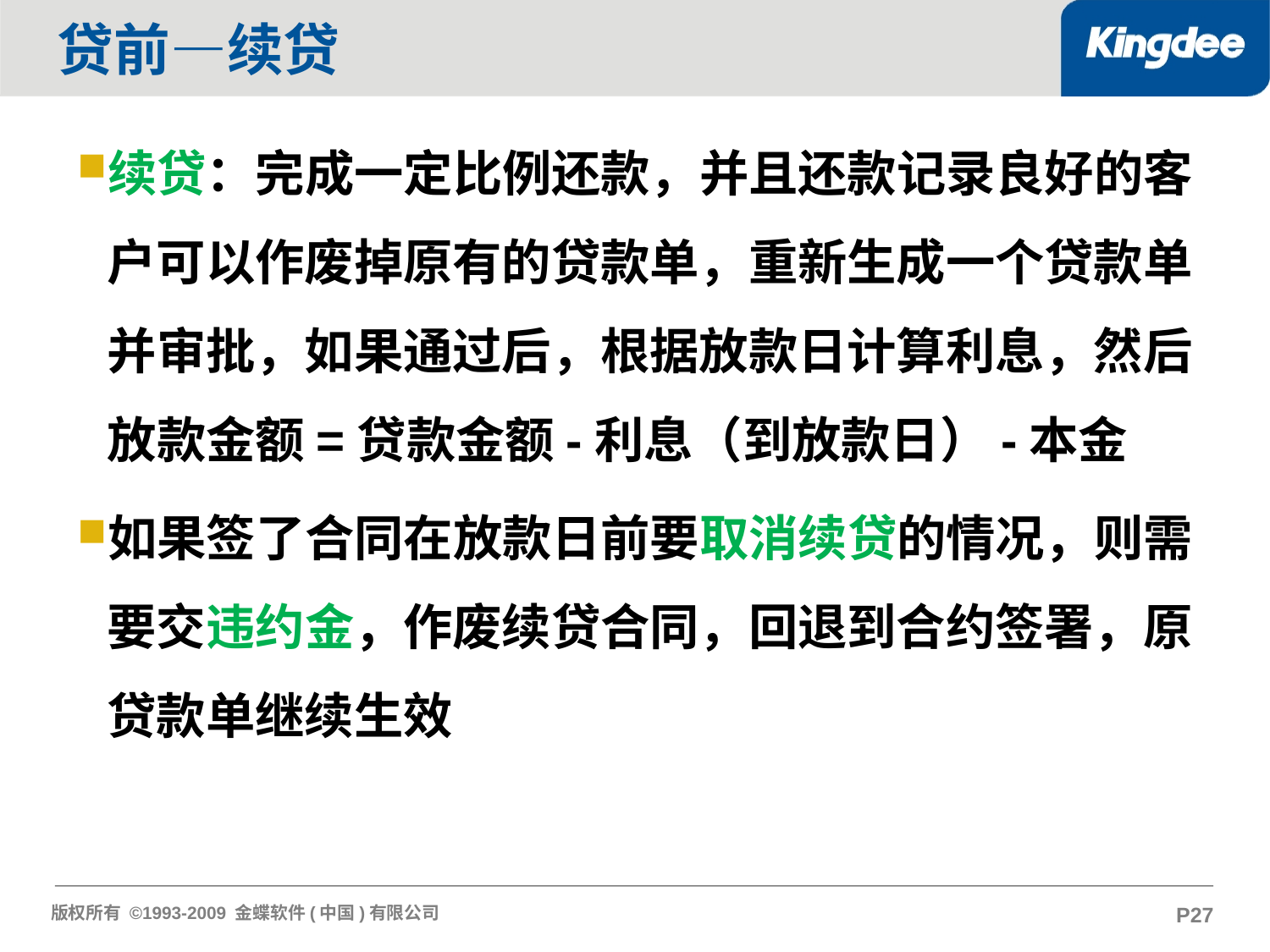

贷前—续贷
续贷：完成一定比例还款，并且还款记录良好的客户可以作废掉原有的贷款单，重新生成一个贷款单并审批，如果通过后，根据放款日计算利息，然后放款金额=贷款金额-利息（到放款日）-本金
如果签了合同在放款日前要取消续贷的情况，则需要交违约金，作废续贷合同，回退到合约签署，原贷款单继续生效